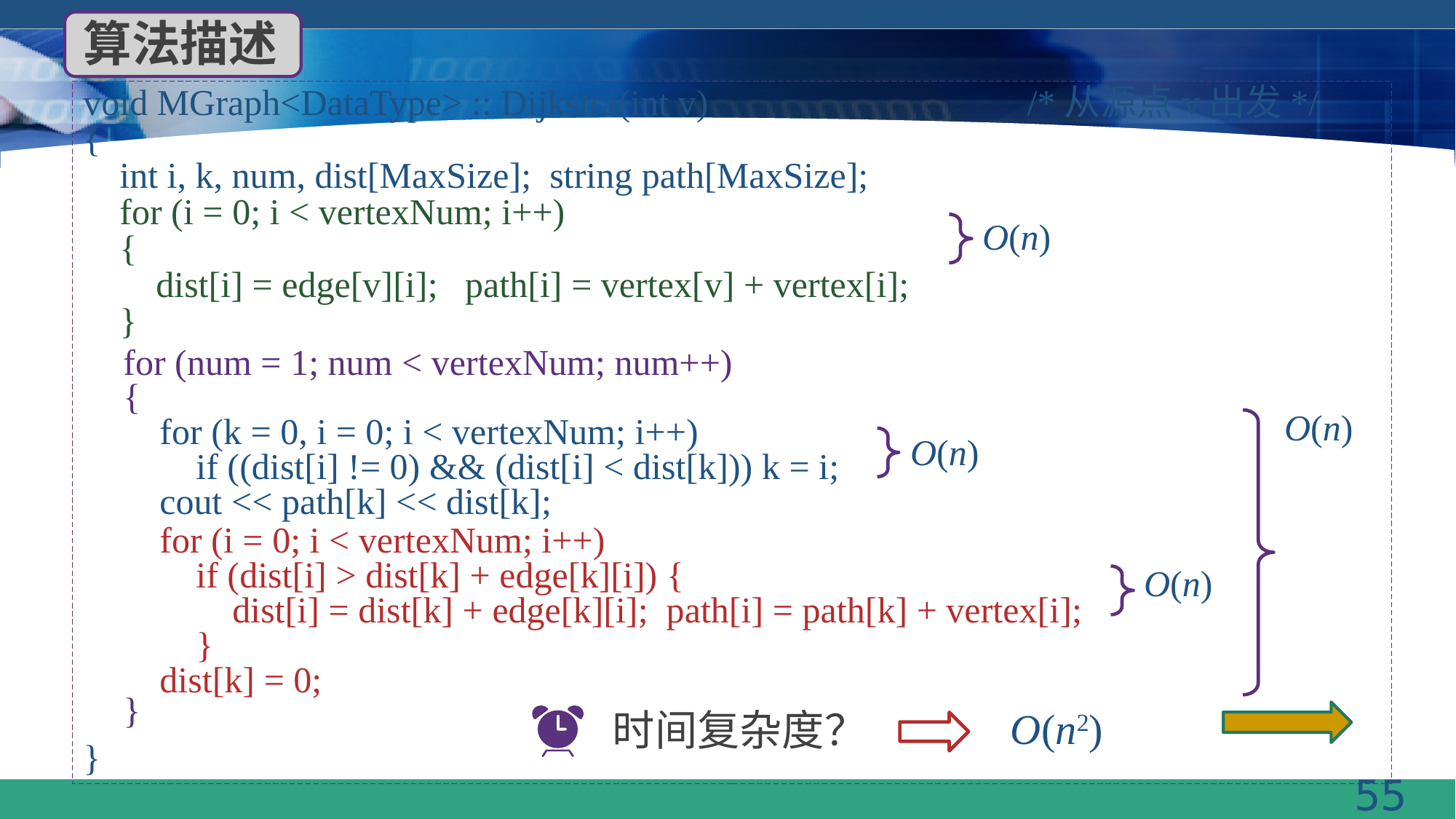

算法描述

void MGraph<DataType> :: Dijkstra(int v)                                   /*从源点v出发*/
{
    int i, k, num, dist[MaxSize];  string path[MaxSize];
    for (i = 0; i < vertexNum; i++)
    {
        dist[i] = edge[v][i];   path[i] = vertex[v] + vertex[i];
    }

}
O(n)

    for (num = 1; num < vertexNum; num++)
    {
        for (k = 0, i = 0; i < vertexNum; i++)
            if ((dist[i] != 0) && (dist[i] < dist[k])) k = i;
        cout << path[k] << dist[k];

    }
O(n)

O(n)

        for (i = 0; i < vertexNum; i++)
            if (dist[i] > dist[k] + edge[k][i]) {
                dist[i] = dist[k] + edge[k][i];  path[i] = path[k] + vertex[i];
            }
        dist[k] = 0;
O(n)

O(n2)

时间复杂度？